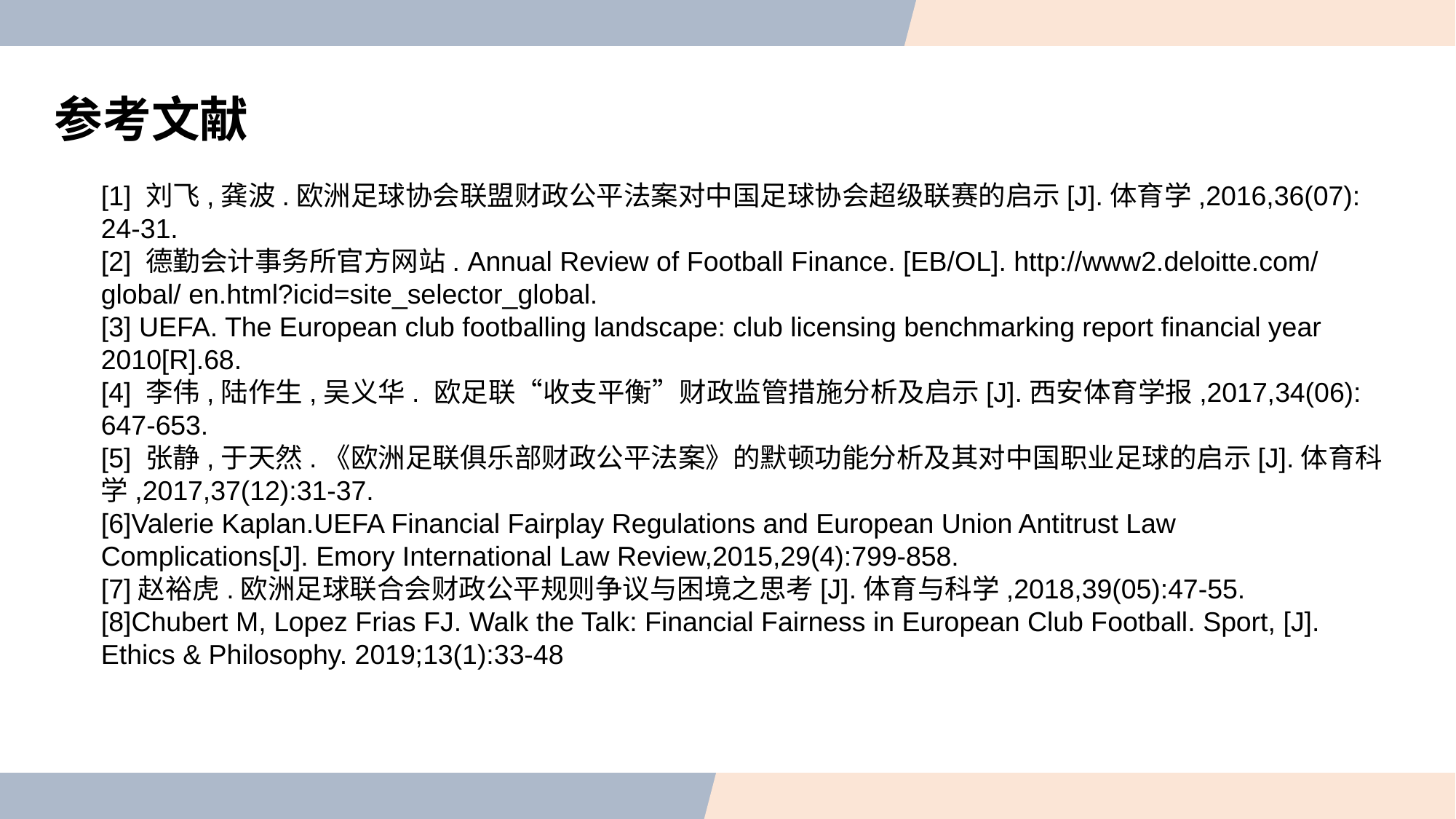

参考文献
[1] 刘飞,龚波.欧洲足球协会联盟财政公平法案对中国足球协会超级联赛的启示[J].体育学,2016,36(07): 24-31.
[2] 德勤会计事务所官方网站. Annual Review of Football Finance. [EB/OL]. http://www2.deloitte.com/global/ en.html?icid=site_selector_global.
[3] UEFA. The European club footballing landscape: club licensing benchmarking report financial year 2010[R].68.
[4] 李伟,陆作生,吴义华. 欧足联“收支平衡”财政监管措施分析及启示[J].西安体育学报,2017,34(06): 647-653.
[5] 张静,于天然.《欧洲足联俱乐部财政公平法案》的默顿功能分析及其对中国职业足球的启示[J].体育科学,2017,37(12):31-37.
[6]Valerie Kaplan.UEFA Financial Fairplay Regulations and European Union Antitrust Law Complications[J]. Emory International Law Review,2015,29(4):799-858.
[7]赵裕虎.欧洲足球联合会财政公平规则争议与困境之思考[J].体育与科学,2018,39(05):47-55.
[8]Chubert M, Lopez Frias FJ. Walk the Talk: Financial Fairness in European Club Football. Sport, [J]. Ethics & Philosophy. 2019;13(1):33-48